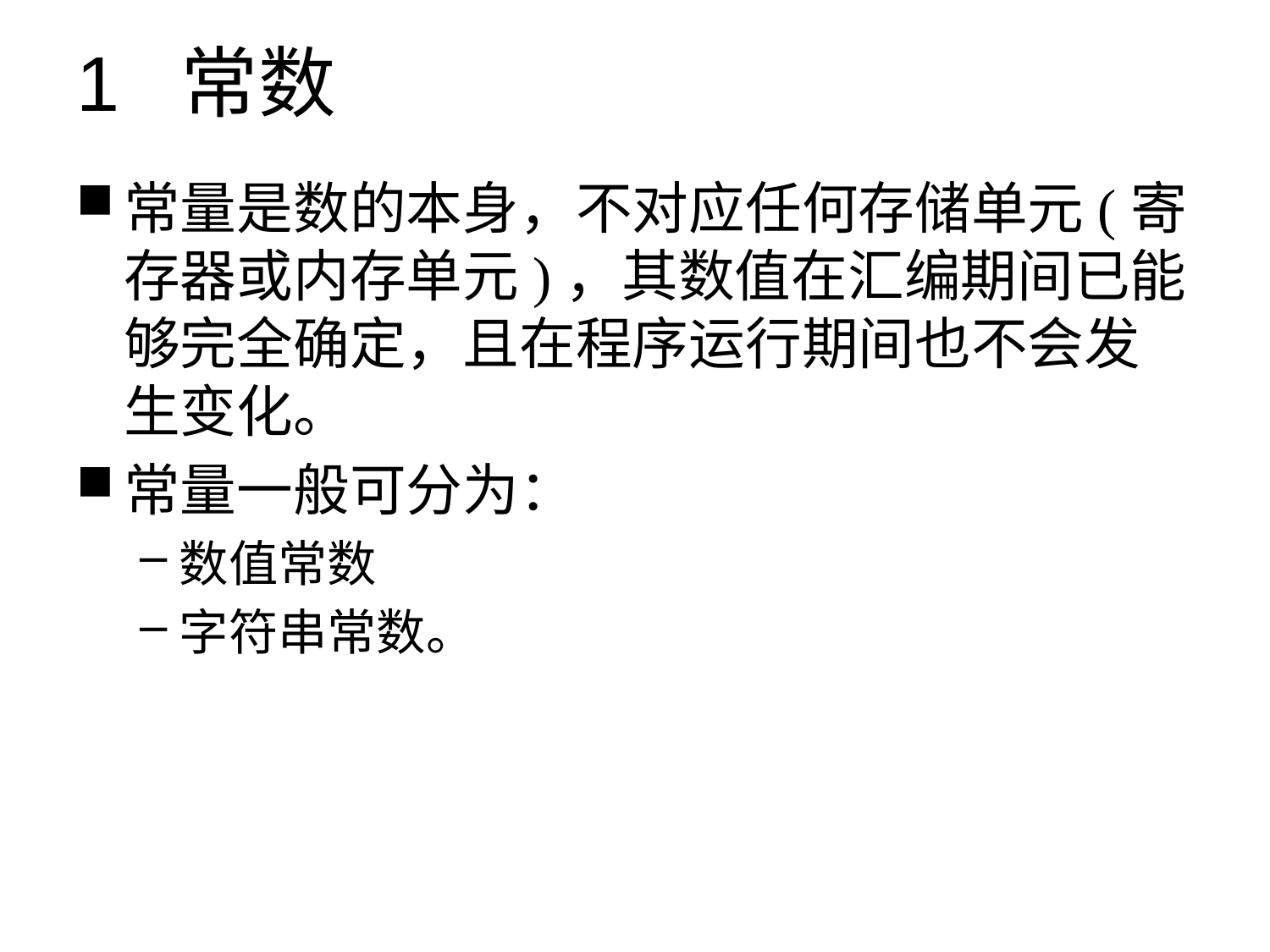

# 1  常数
常量是数的本身，不对应任何存储单元(寄存器或内存单元)，其数值在汇编期间已能够完全确定，且在程序运行期间也不会发生变化。
常量一般可分为：
数值常数
字符串常数。